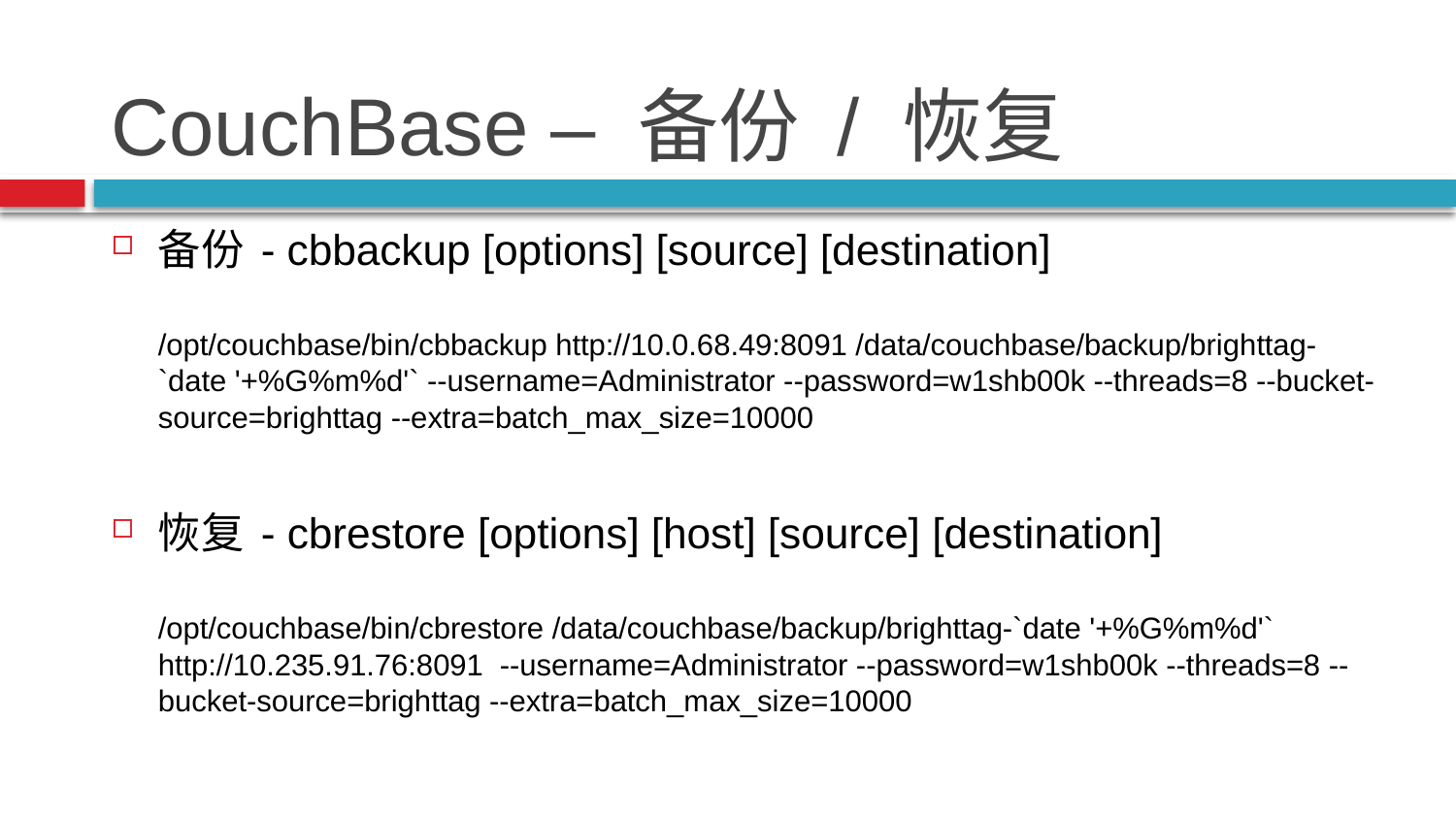

# CouchBase – 备份 / 恢复
备份 - cbbackup [options] [source] [destination]
/opt/couchbase/bin/cbbackup http://10.0.68.49:8091 /data/couchbase/backup/brighttag-`date '+%G%m%d'` --username=Administrator --password=w1shb00k --threads=8 --bucket-source=brighttag --extra=batch_max_size=10000

恢复 - cbrestore [options] [host] [source] [destination]
/opt/couchbase/bin/cbrestore /data/couchbase/backup/brighttag-`date '+%G%m%d'` http://10.235.91.76:8091  --username=Administrator --password=w1shb00k --threads=8 --bucket-source=brighttag --extra=batch_max_size=10000